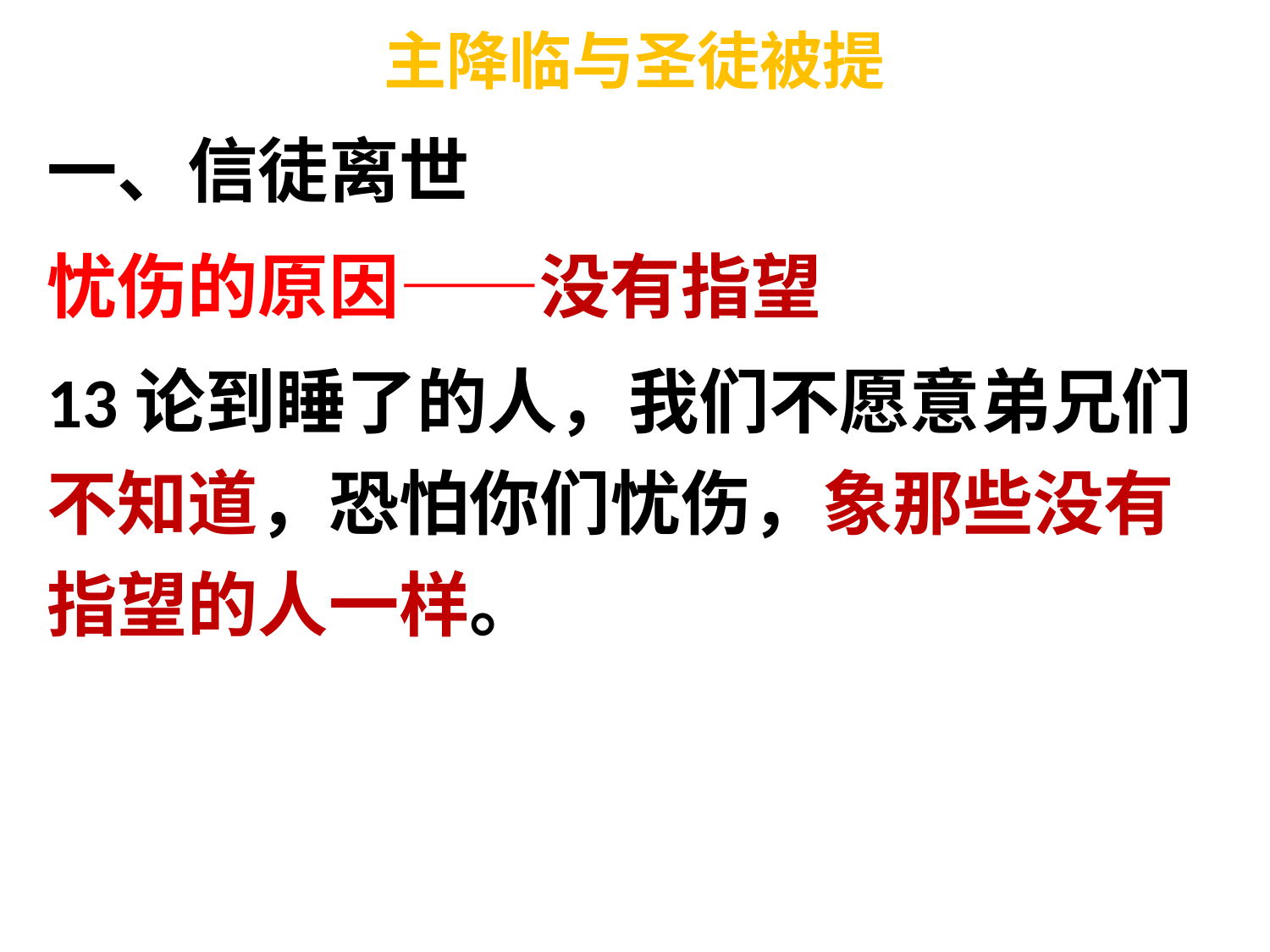

# 主降临与圣徒被提
一、信徒离世
忧伤的原因——没有指望
13论到睡了的人，我们不愿意弟兄们不知道，恐怕你们忧伤，象那些没有指望的人一样。